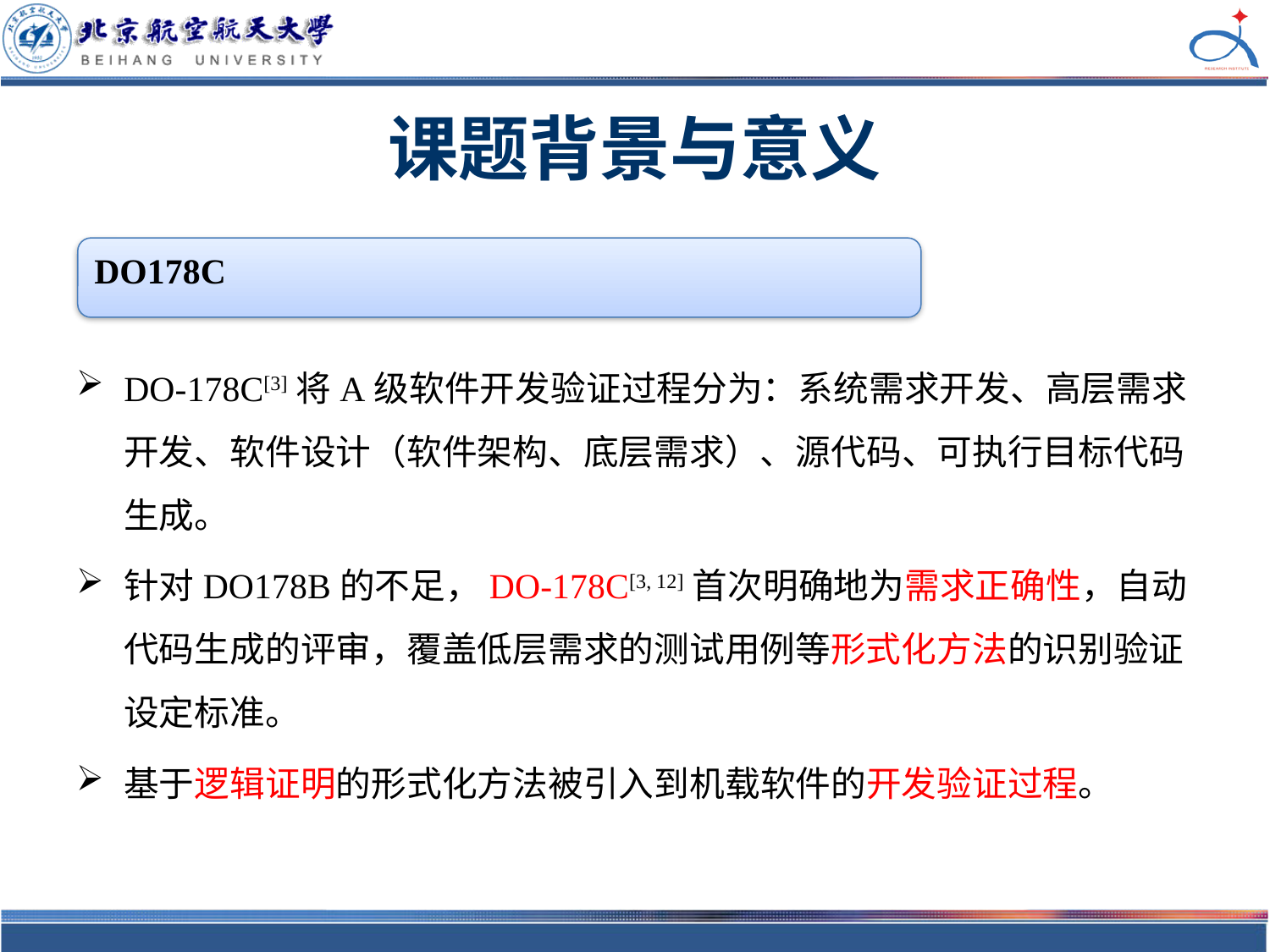

# 课题背景与意义

DO-178C[3]将A级软件开发验证过程分为：系统需求开发、高层需求开发、软件设计（软件架构、底层需求）、源代码、可执行目标代码生成。
针对DO178B的不足，DO-178C[3, 12]首次明确地为需求正确性，自动代码生成的评审，覆盖低层需求的测试用例等形式化方法的识别验证设定标准。
基于逻辑证明的形式化方法被引入到机载软件的开发验证过程。

DO178C